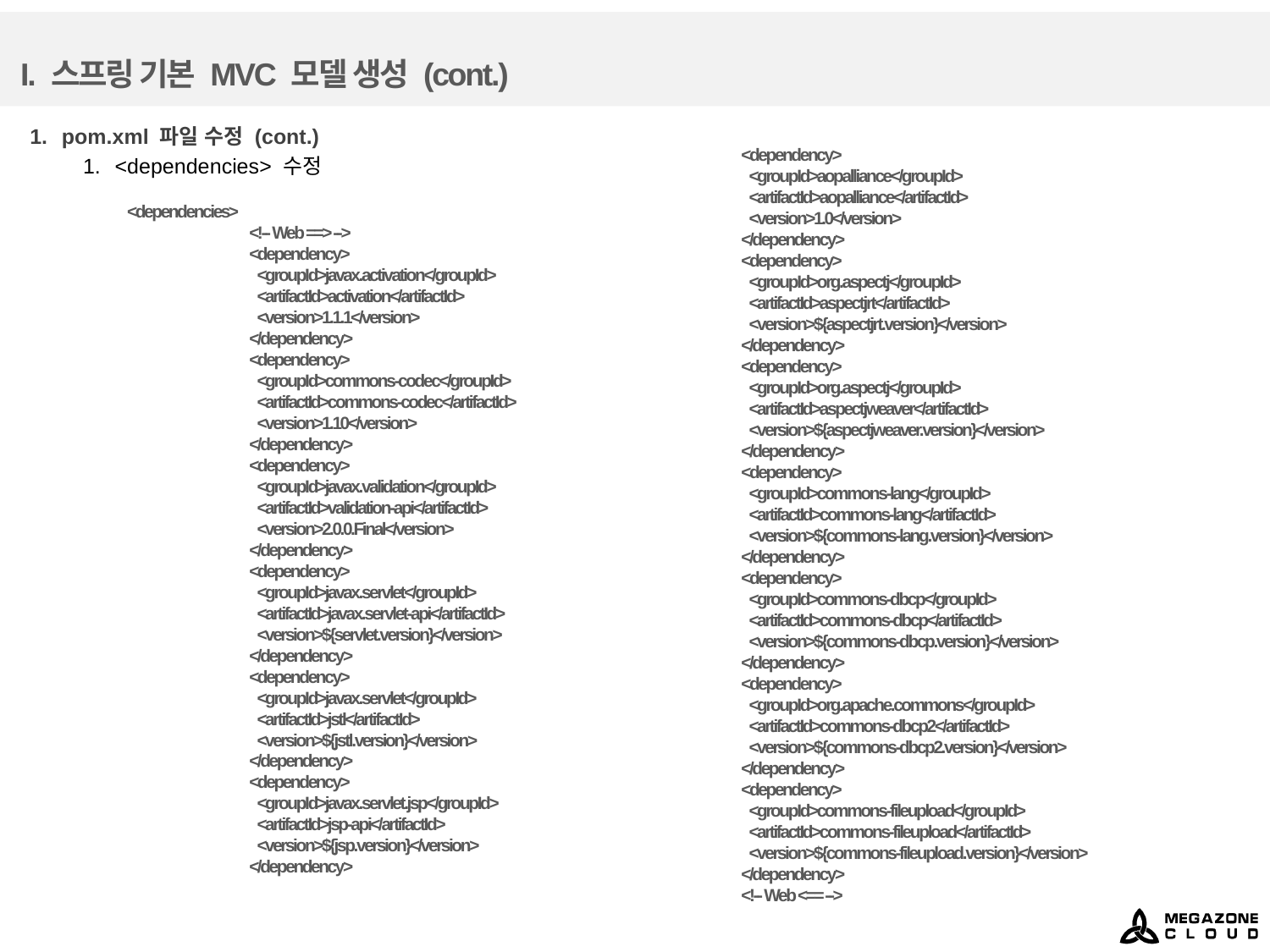

# I. 스프링 기본 MVC 모델 생성 (cont.)
pom.xml 파일 수정 (cont.)
<dependencies> 수정

	<dependency>
	  <groupId>aopalliance</groupId>
	  <artifactId>aopalliance</artifactId>
	  <version>1.0</version>
	</dependency>
	<dependency>
	  <groupId>org.aspectj</groupId>
	  <artifactId>aspectjrt</artifactId>
	  <version>${aspectjrt.version}</version>
	</dependency>
	<dependency>
	  <groupId>org.aspectj</groupId>
	  <artifactId>aspectjweaver</artifactId>
	  <version>${aspectjweaver.version}</version>
	</dependency>
	<dependency>
	  <groupId>commons-lang</groupId>
	  <artifactId>commons-lang</artifactId>
	  <version>${commons-lang.version}</version>
	</dependency>
	<dependency>
	  <groupId>commons-dbcp</groupId>
	  <artifactId>commons-dbcp</artifactId>
	  <version>${commons-dbcp.version}</version>
	</dependency>
	<dependency>
	  <groupId>org.apache.commons</groupId>
	  <artifactId>commons-dbcp2</artifactId>
	  <version>${commons-dbcp2.version}</version>
	</dependency>
	<dependency>
	  <groupId>commons-fileupload</groupId>
	  <artifactId>commons-fileupload</artifactId>
	  <version>${commons-fileupload.version}</version>
	</dependency>
  	<!-- Web <== -->
 <dependencies>
  	<!-- Web ==> -->
  	<dependency>
	  <groupId>javax.activation</groupId>
	  <artifactId>activation</artifactId>
	  <version>1.1.1</version>
	</dependency>
	<dependency>
	  <groupId>commons-codec</groupId>
	  <artifactId>commons-codec</artifactId>
	  <version>1.10</version>
	</dependency>
	<dependency>
	  <groupId>javax.validation</groupId>
	  <artifactId>validation-api</artifactId>
	  <version>2.0.0.Final</version>
	</dependency>
	<dependency>
	  <groupId>javax.servlet</groupId>
	  <artifactId>javax.servlet-api</artifactId>
	  <version>${servlet.version}</version>
	</dependency>
	<dependency>
	  <groupId>javax.servlet</groupId>
	  <artifactId>jstl</artifactId>
	  <version>${jstl.version}</version>
	</dependency>
	<dependency>
	  <groupId>javax.servlet.jsp</groupId>
	  <artifactId>jsp-api</artifactId>
	  <version>${jsp.version}</version>
	</dependency>